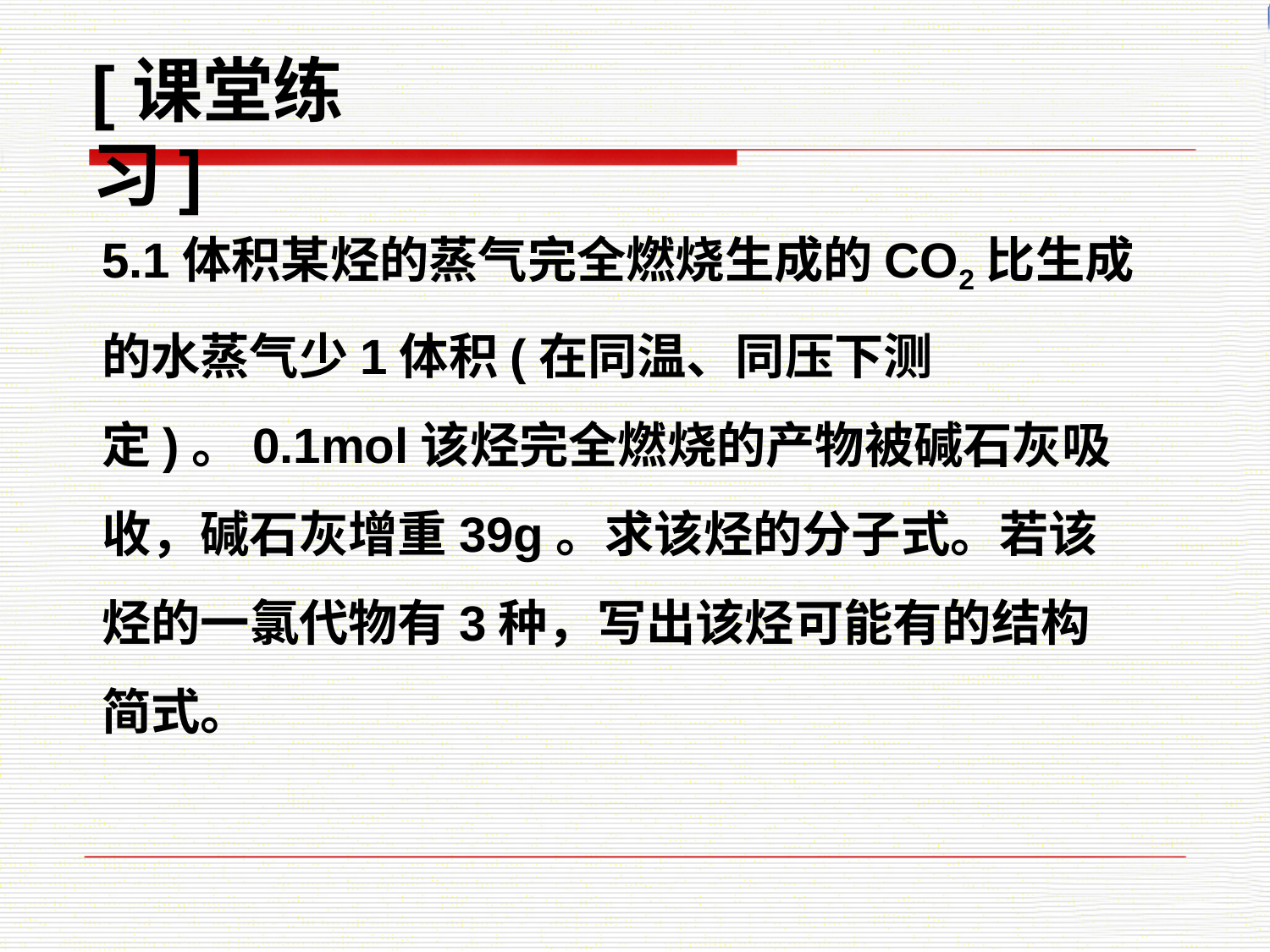

[课堂练习]
5.1体积某烃的蒸气完全燃烧生成的CO2比生成的水蒸气少1体积(在同温、同压下测定)。0.1mol该烃完全燃烧的产物被碱石灰吸收，碱石灰增重39g。求该烃的分子式。若该烃的一氯代物有3种，写出该烃可能有的结构简式。